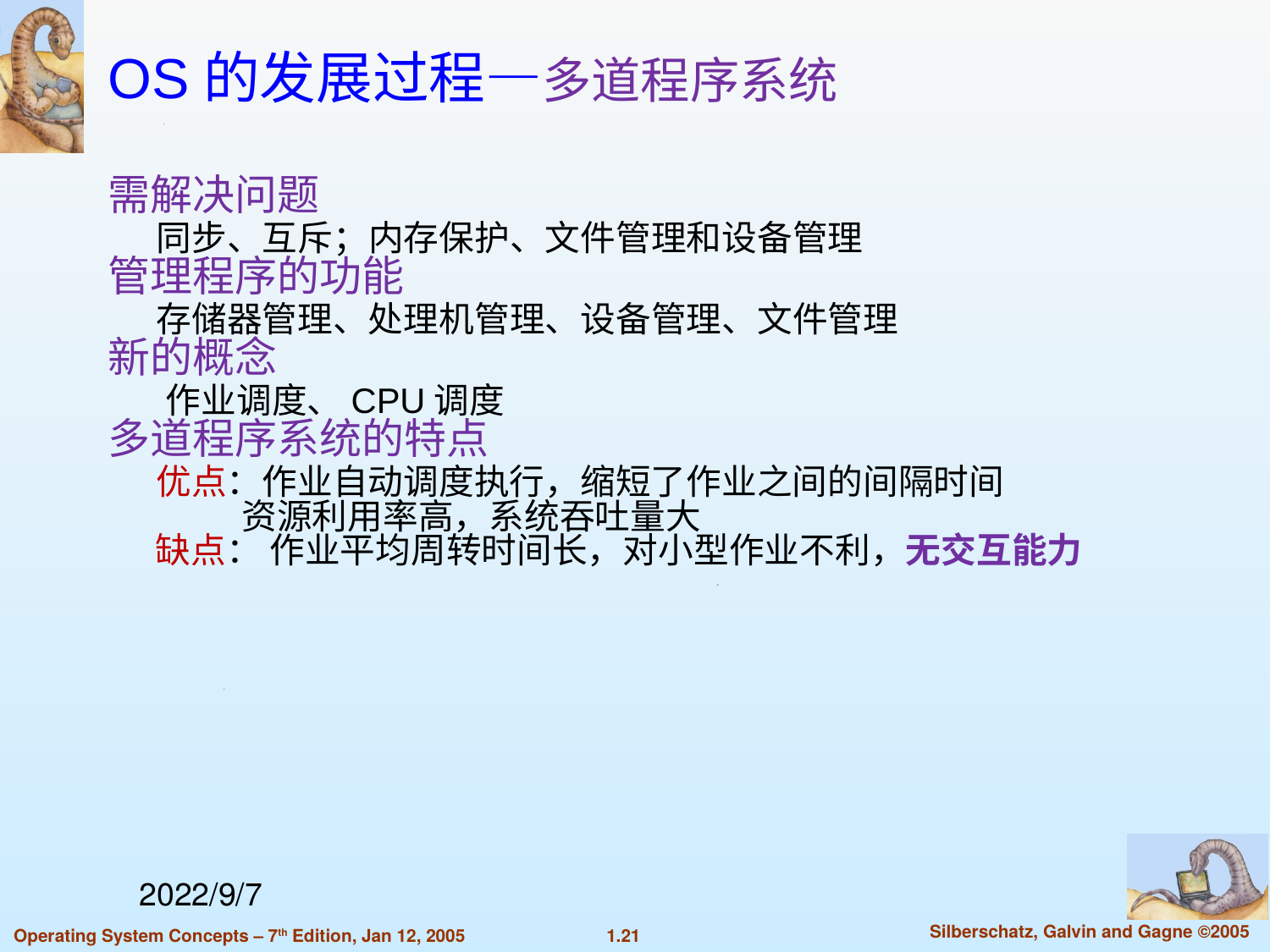

OS的发展过程—多道程序系统
需解决问题
    同步、互斥；内存保护、文件管理和设备管理
管理程序的功能
    存储器管理、处理机管理、设备管理、文件管理
新的概念
     作业调度、CPU调度
多道程序系统的特点
    优点：作业自动调度执行，缩短了作业之间的间隔时间
                资源利用率高，系统吞吐量大
     缺点： 作业平均周转时间长，对小型作业不利，无交互能力

2022/9/7